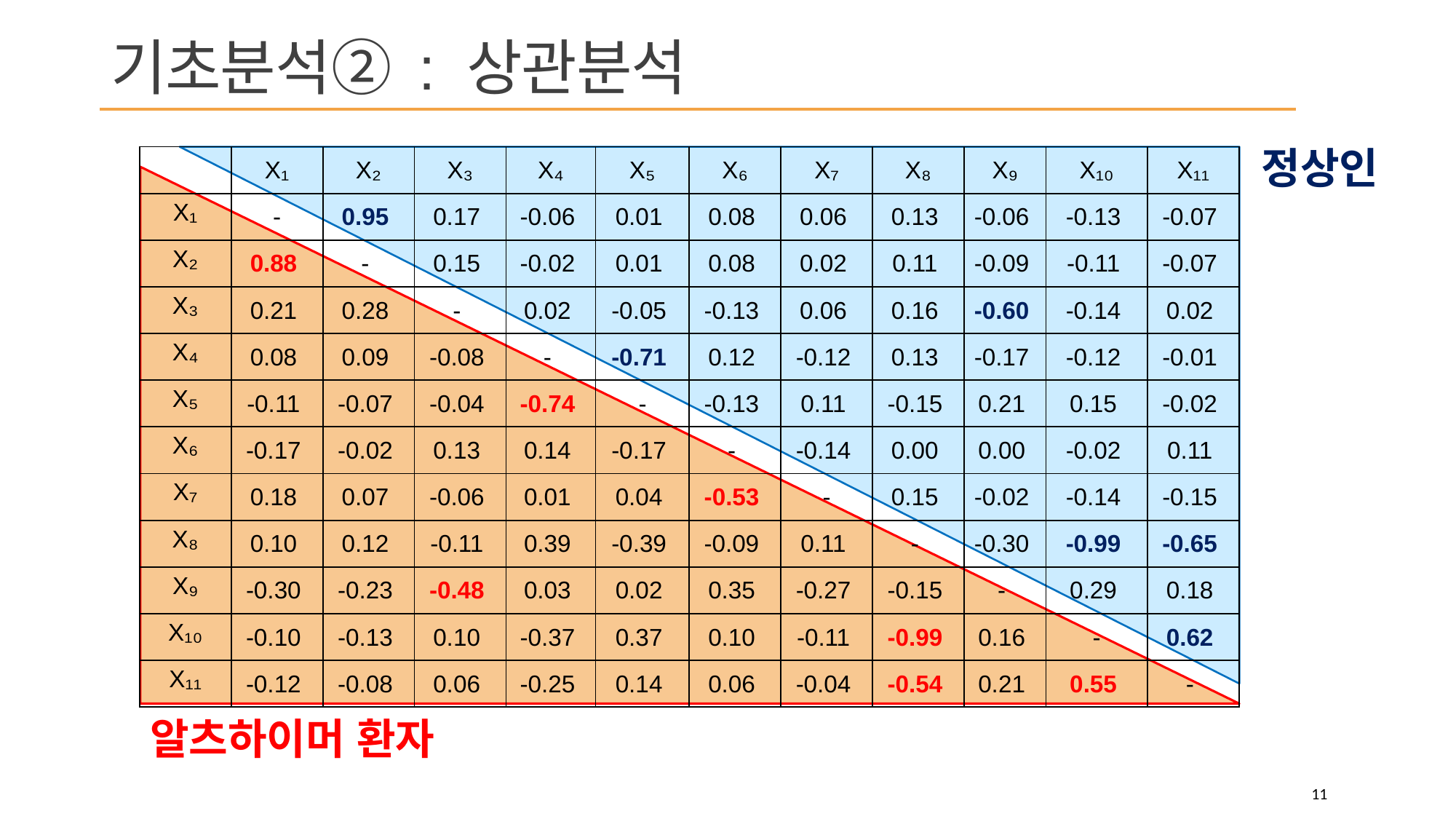

# 기초분석② : 상관분석
정상인

|  | X₁ | X₂ | X₃ | X₄ | X₅ | X₆ | X₇ | X₈ | X₉ | X₁₀ | X₁₁ |
| --- | --- | --- | --- | --- | --- | --- | --- | --- | --- | --- | --- |
| X₁ | - | 0.95 | 0.17 | -0.06 | 0.01 | 0.08 | 0.06 | 0.13 | -0.06 | -0.13 | -0.07 |
| X₂ | 0.88 | - | 0.15 | -0.02 | 0.01 | 0.08 | 0.02 | 0.11 | -0.09 | -0.11 | -0.07 |
| X₃ | 0.21 | 0.28 | - | 0.02 | -0.05 | -0.13 | 0.06 | 0.16 | -0.60 | -0.14 | 0.02 |
| X₄ | 0.08 | 0.09 | -0.08 | - | -0.71 | 0.12 | -0.12 | 0.13 | -0.17 | -0.12 | -0.01 |
| X₅ | -0.11 | -0.07 | -0.04 | -0.74 | - | -0.13 | 0.11 | -0.15 | 0.21 | 0.15 | -0.02 |
| X₆ | -0.17 | -0.02 | 0.13 | 0.14 | -0.17 | - | -0.14 | 0.00 | 0.00 | -0.02 | 0.11 |
| X₇ | 0.18 | 0.07 | -0.06 | 0.01 | 0.04 | -0.53 | - | 0.15 | -0.02 | -0.14 | -0.15 |
| X₈ | 0.10 | 0.12 | -0.11 | 0.39 | -0.39 | -0.09 | 0.11 | - | -0.30 | -0.99 | -0.65 |
| X₉ | -0.30 | -0.23 | -0.48 | 0.03 | 0.02 | 0.35 | -0.27 | -0.15 | - | 0.29 | 0.18 |
| X₁₀ | -0.10 | -0.13 | 0.10 | -0.37 | 0.37 | 0.10 | -0.11 | -0.99 | 0.16 | - | 0.62 |
| X₁₁ | -0.12 | -0.08 | 0.06 | -0.25 | 0.14 | 0.06 | -0.04 | -0.54 | 0.21 | 0.55 | - |

알츠하이머 환자
11